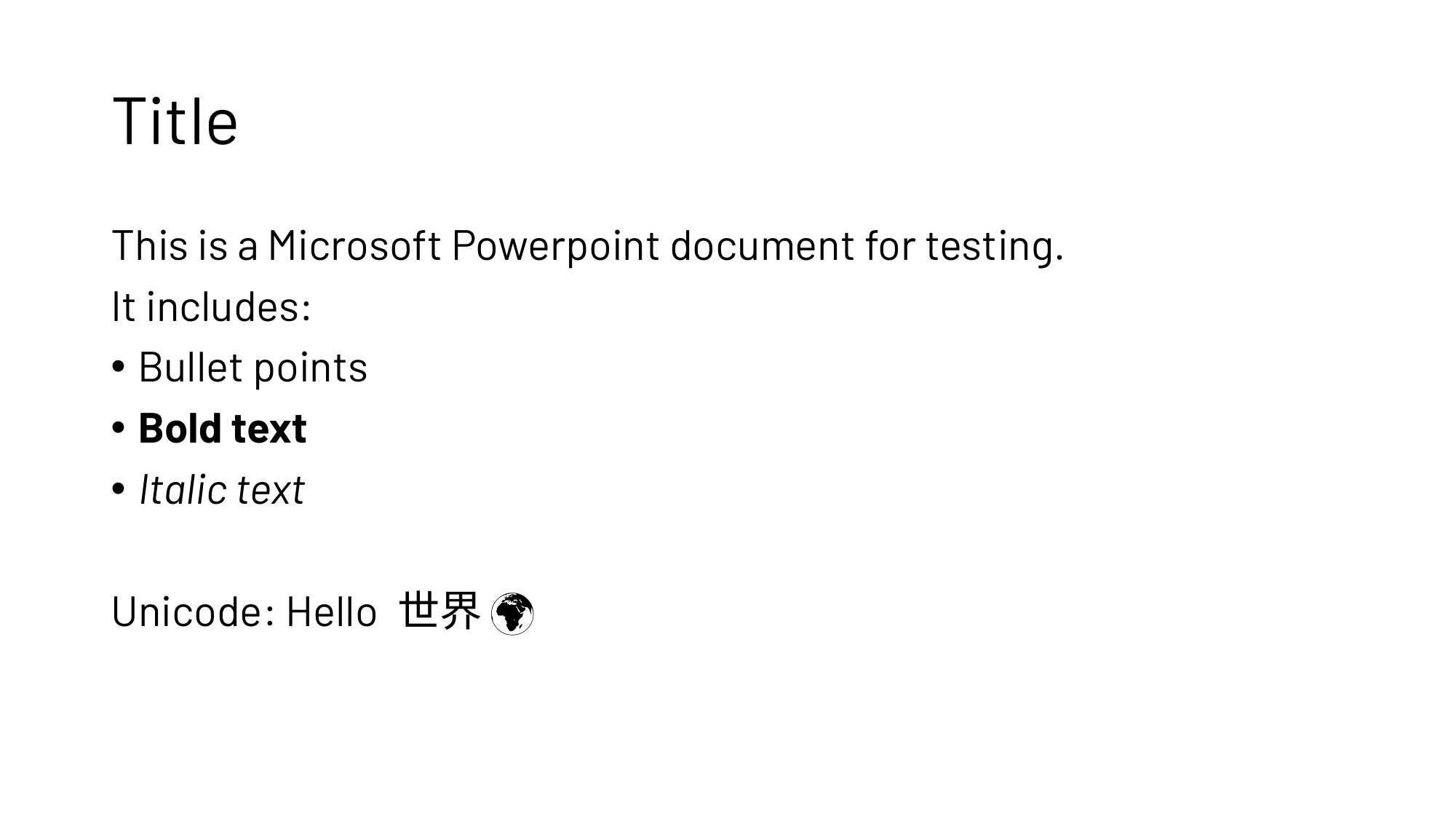

# Title
This is a Microsoft Powerpoint document for testing.
It includes:
Bullet points
Bold text
Italic text

Unicode: Hello 世界 🌍